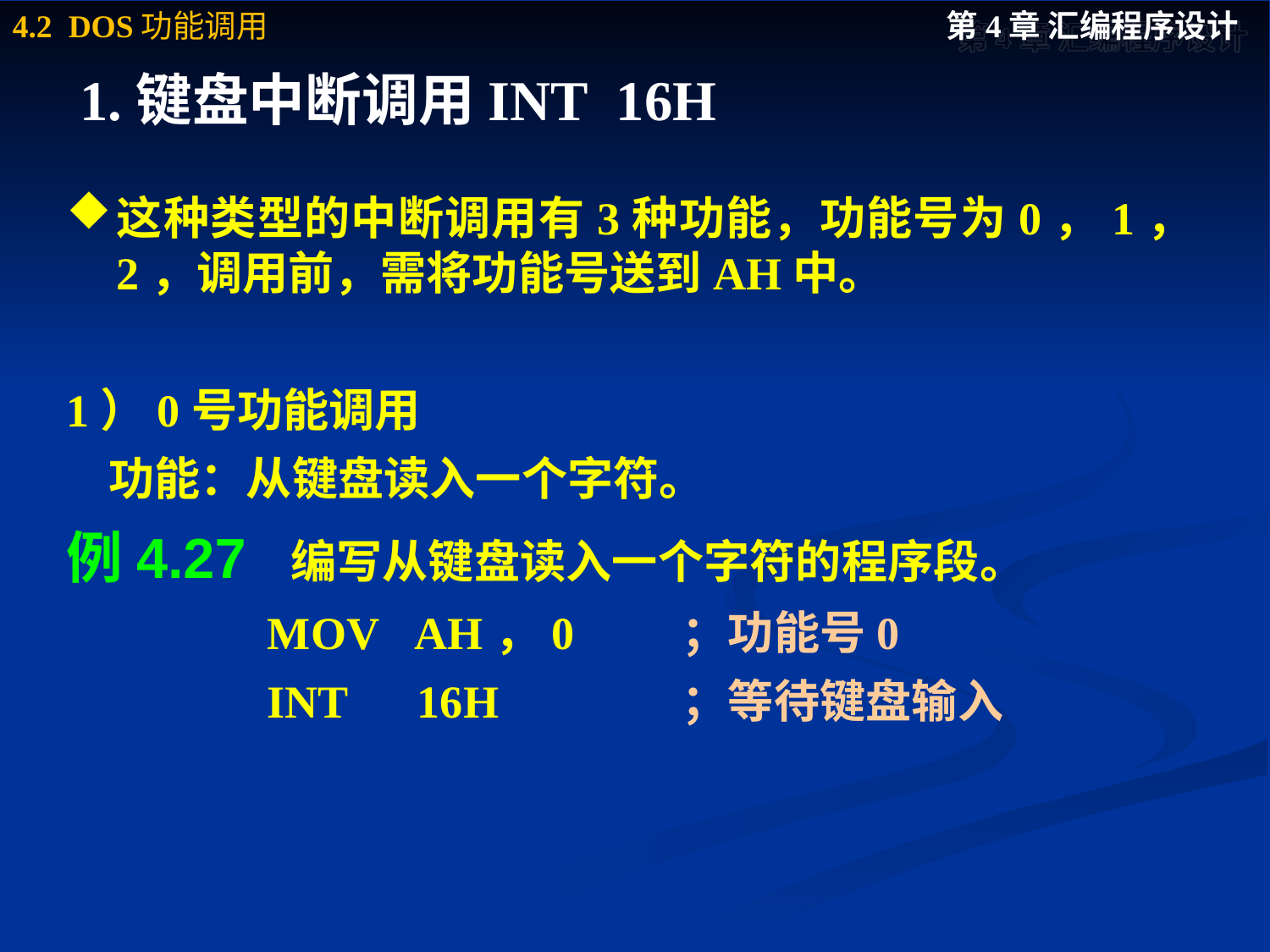

# 1.键盘中断调用INT  16H
这种类型的中断调用有3种功能，功能号为0，1，2，调用前，需将功能号送到AH中。

1）0号功能调用
   功能：从键盘读入一个字符。
例4.27  编写从键盘读入一个字符的程序段。
 		MOV	  AH，0	  ；功能号0
		INT	  16H		  ；等待键盘输入